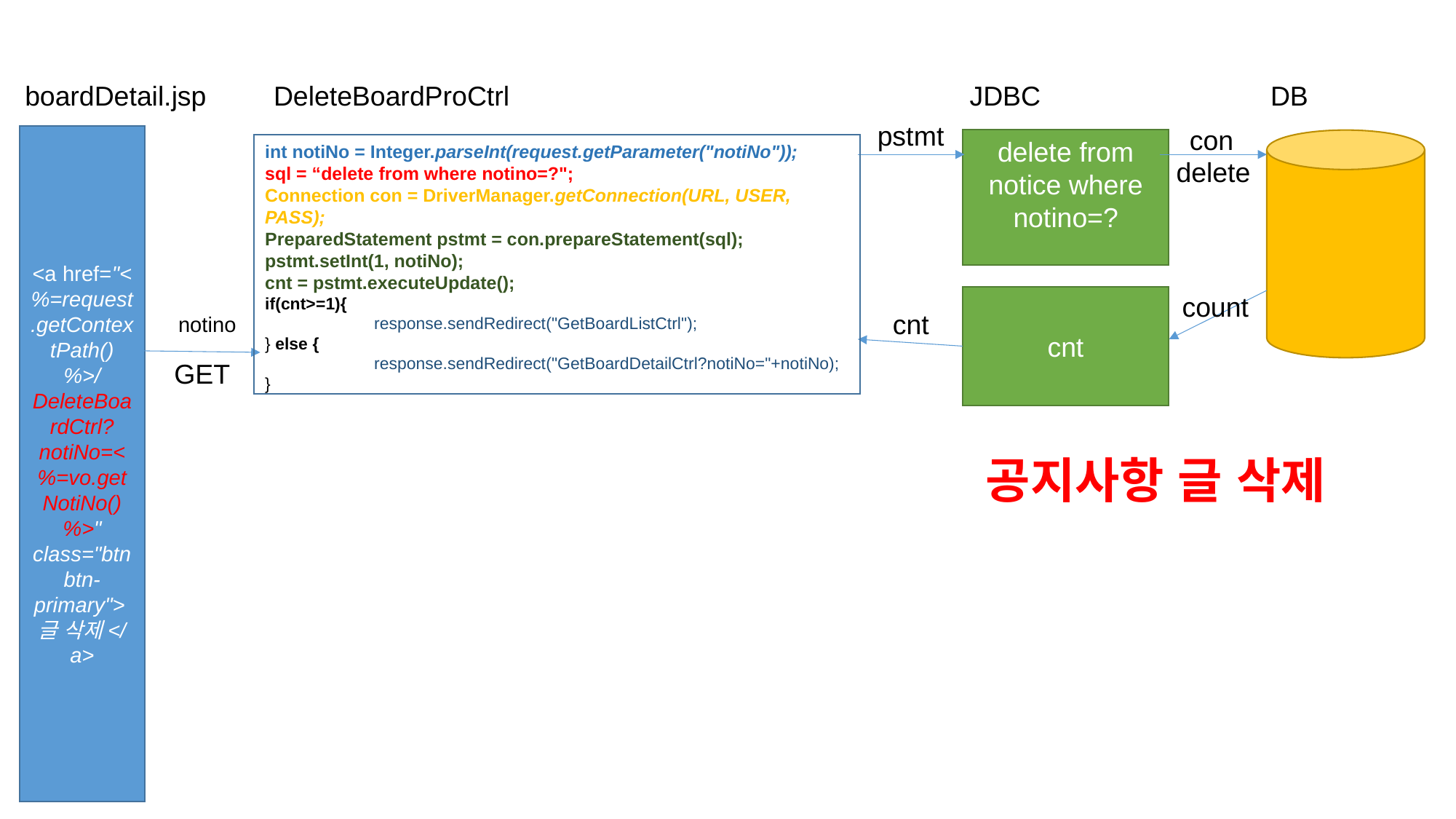

boardDetail.jsp
JDBC
DB
DeleteBoardProCtrl
pstmt
con
<a href="<%=request.getContextPath() %>/DeleteBoardCtrl?notiNo=<%=vo.getNotiNo() %>" class="btn btn-primary">글 삭제</a>
delete from notice where notino=?

int notiNo = Integer.parseInt(request.getParameter("notiNo"));
sql = “delete from where notino=?";
Connection con = DriverManager.getConnection(URL, USER, PASS);
PreparedStatement pstmt = con.prepareStatement(sql);
pstmt.setInt(1, notiNo);
cnt = pstmt.executeUpdate();
if(cnt>=1){
	response.sendRedirect("GetBoardListCtrl");
} else {
	response.sendRedirect("GetBoardDetailCtrl?notiNo="+notiNo);
}
delete
count
cnt
cnt
notino
GET
공지사항 글 삭제